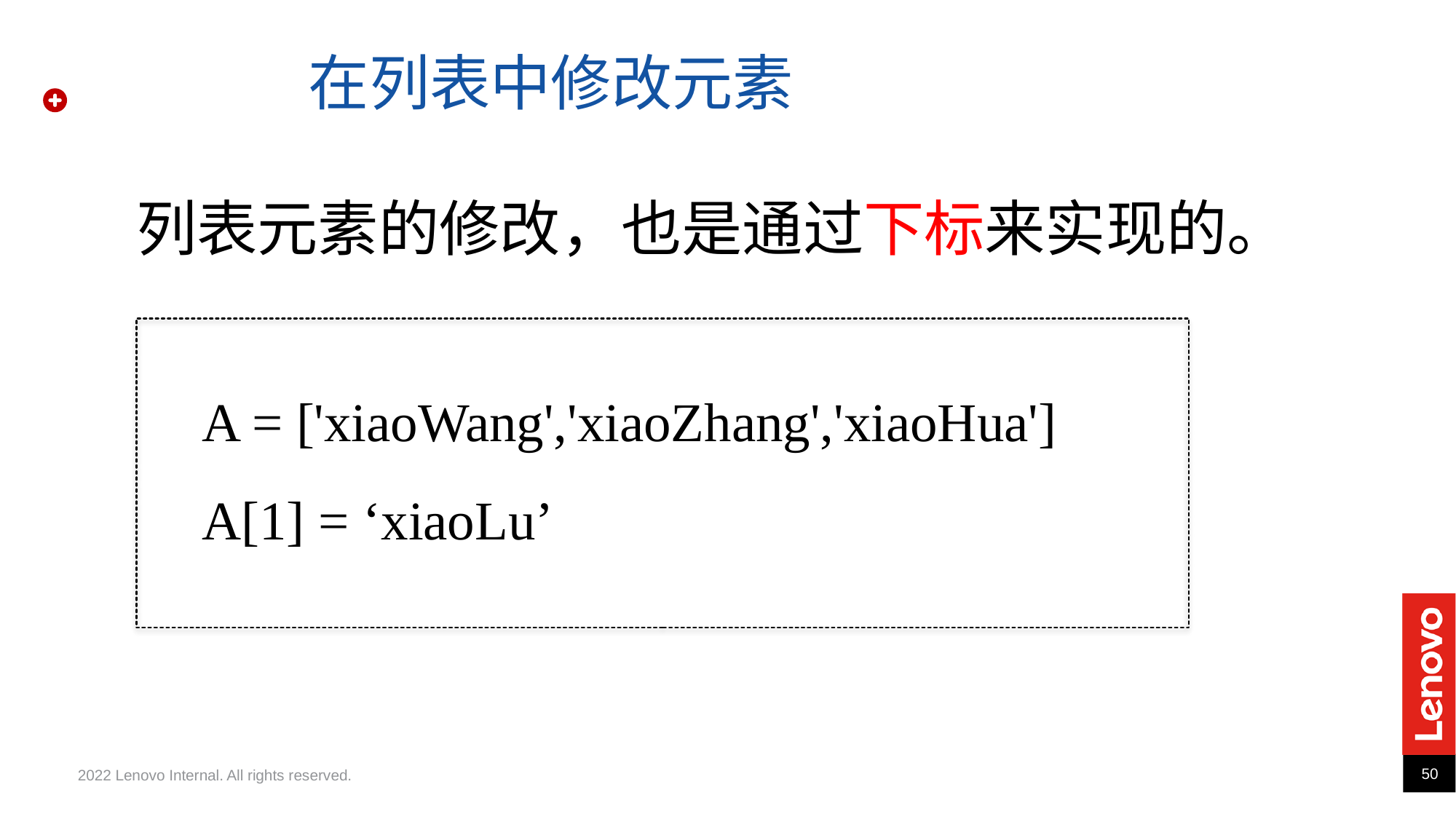

在列表中修改元素
列表元素的修改，也是通过下标来实现的。

 A = ['xiaoWang','xiaoZhang','xiaoHua']
 A[1] = ‘xiaoLu’